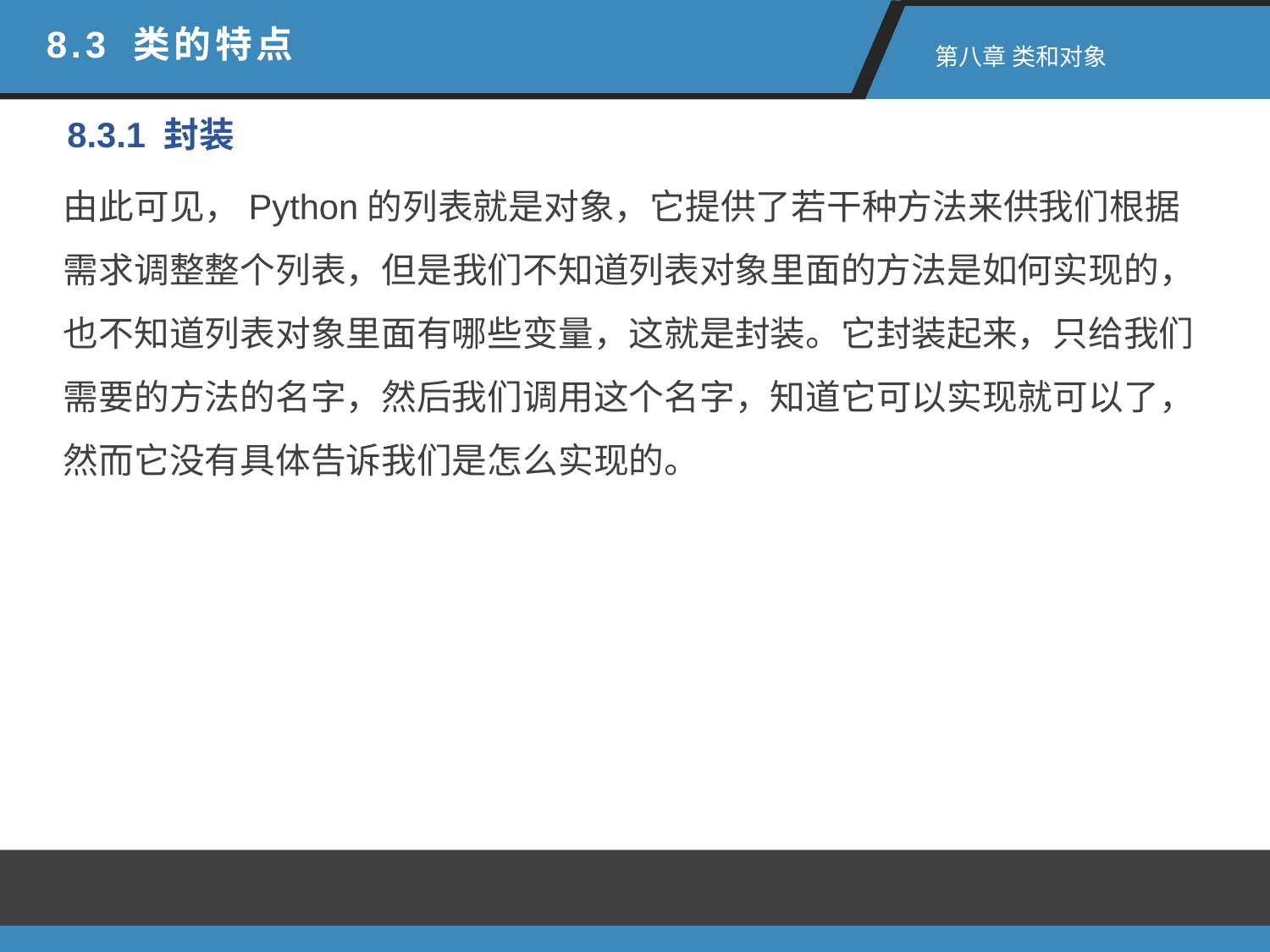

8.3 类的特点
  第八章 类和对象
8.3.1 封装
由此可见，Python的列表就是对象，它提供了若干种方法来供我们根据需求调整整个列表，但是我们不知道列表对象里面的方法是如何实现的，也不知道列表对象里面有哪些变量，这就是封装。它封装起来，只给我们需要的方法的名字，然后我们调用这个名字，知道它可以实现就可以了，然而它没有具体告诉我们是怎么实现的。